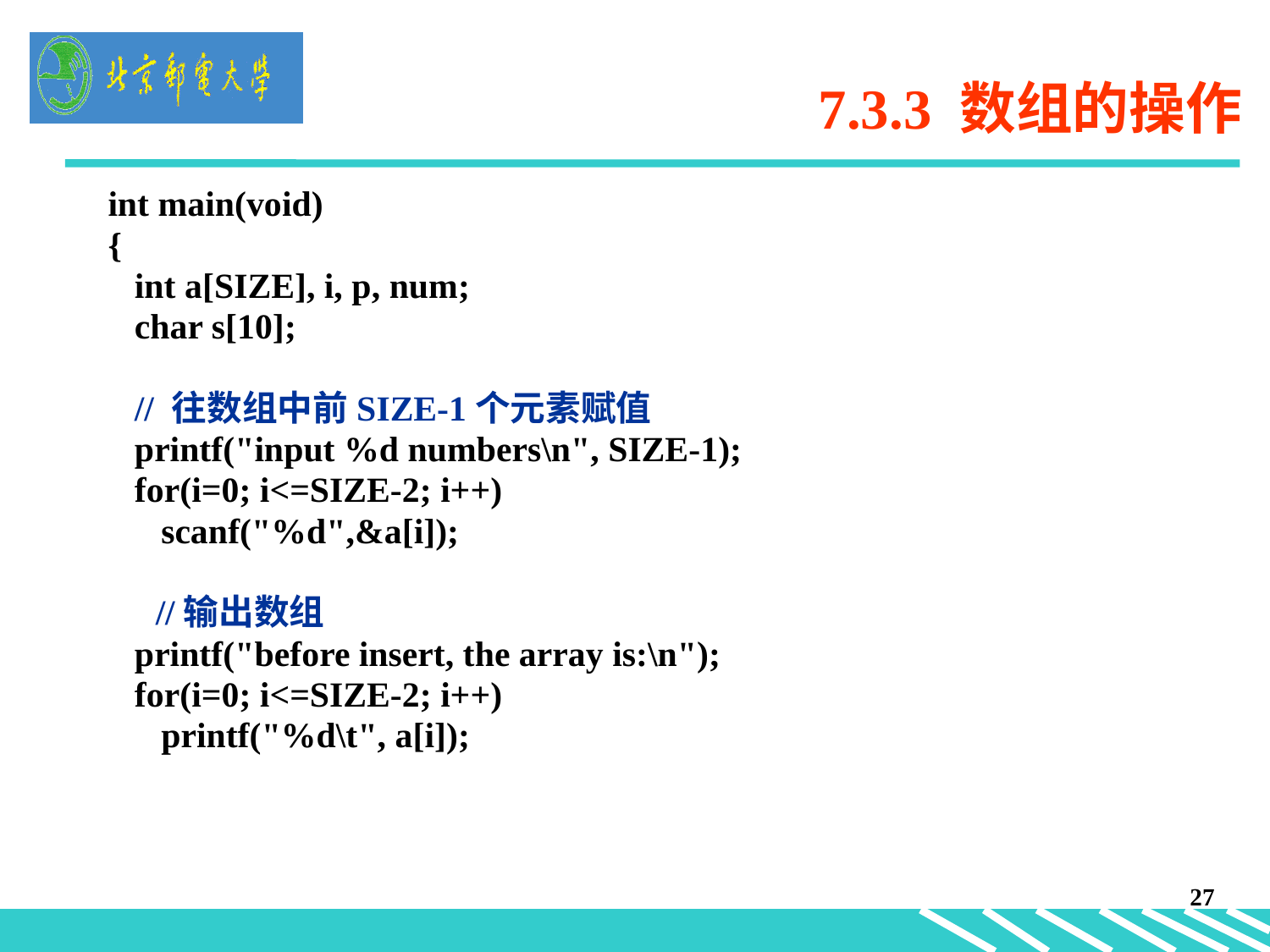

# 7.3.3 数组的操作
int main(void)
{
   int a[SIZE], i, p, num;
   char s[10];

   // 往数组中前SIZE-1个元素赋值
   printf("input %d numbers\n", SIZE-1);
   for(i=0; i<=SIZE-2; i++)
      scanf("%d",&a[i]);

	//输出数组
   printf("before insert, the array is:\n");
   for(i=0; i<=SIZE-2; i++)
      printf("%d\t", a[i]);
27